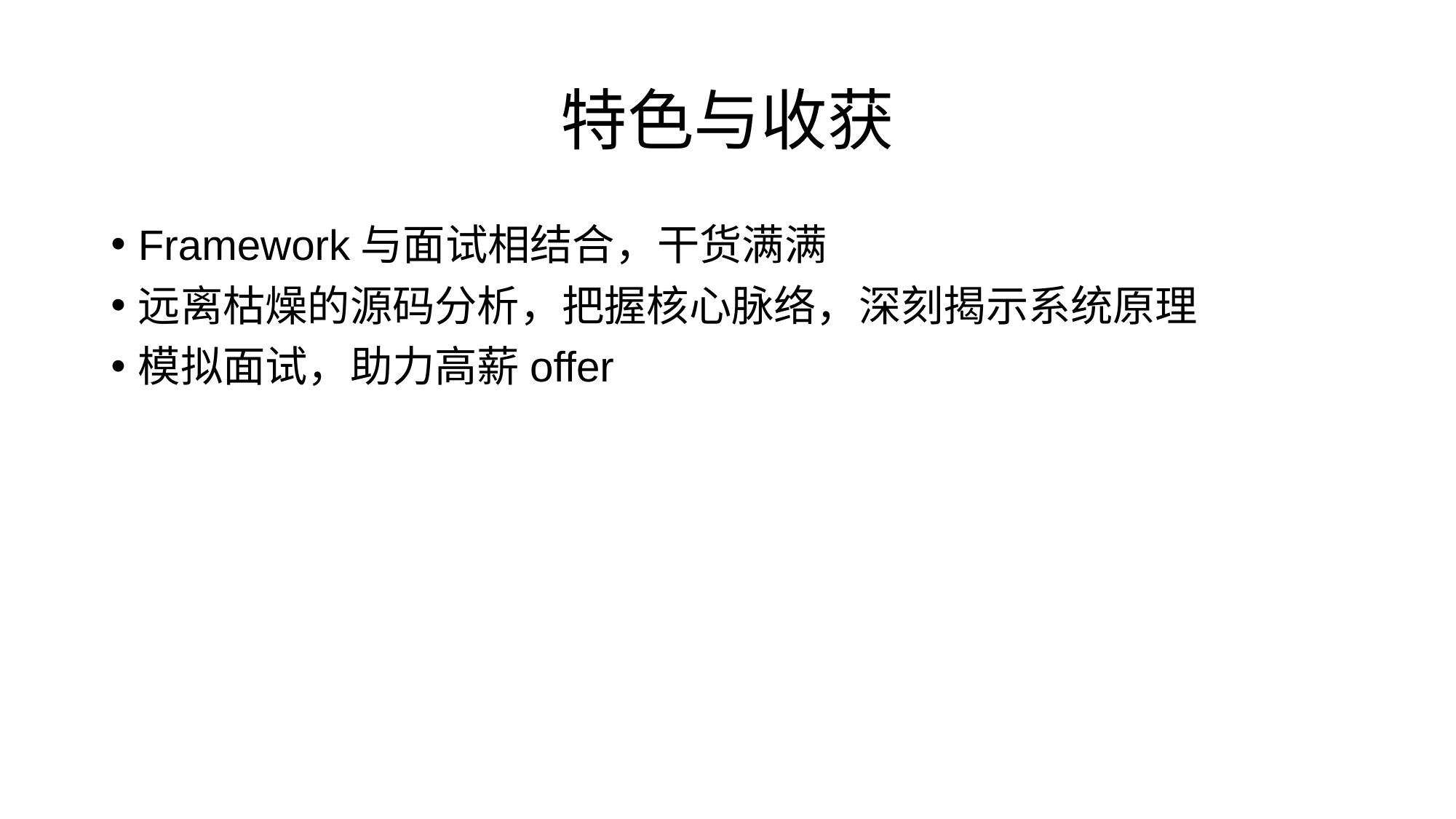

# 特色与收获
Framework与面试相结合，干货满满
远离枯燥的源码分析，把握核心脉络，深刻揭示系统原理
模拟面试，助力高薪offer